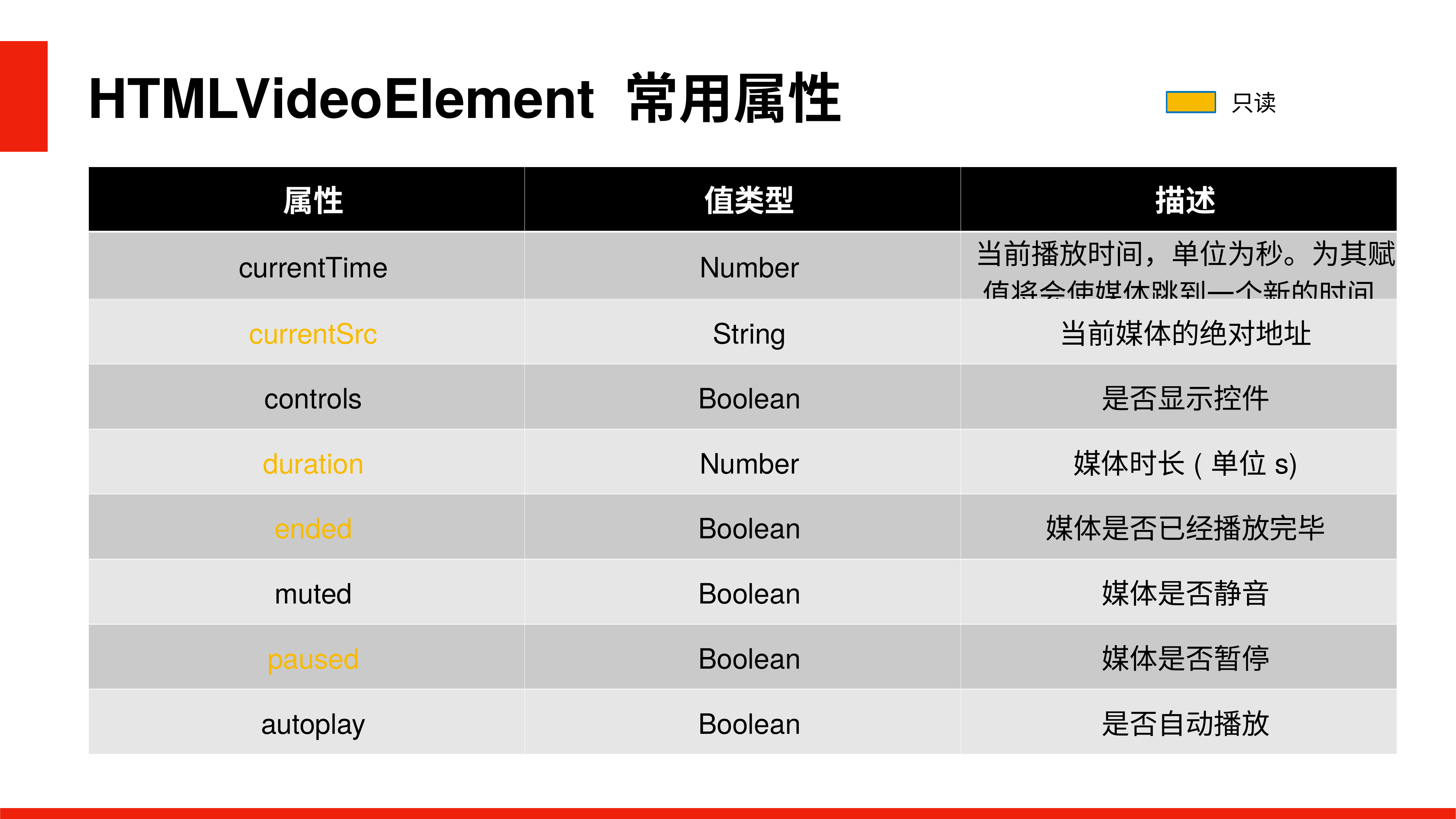

HTMLVideoElement 常用属性
只读

| 属性 | 值类型 | 描述 |
| --- | --- | --- |
| currentTime | Number | 当前播放时间，单位为秒。为其赋值将会使媒体跳到一个新的时间 |
| currentSrc | String | 当前媒体的绝对地址 |
| controls | Boolean | 是否显示控件 |
| duration | Number | 媒体时长(单位s) |
| ended | Boolean | 媒体是否已经播放完毕 |
| muted | Boolean | 媒体是否静音 |
| paused | Boolean | 媒体是否暂停 |
| autoplay | Boolean | 是否自动播放 |
12